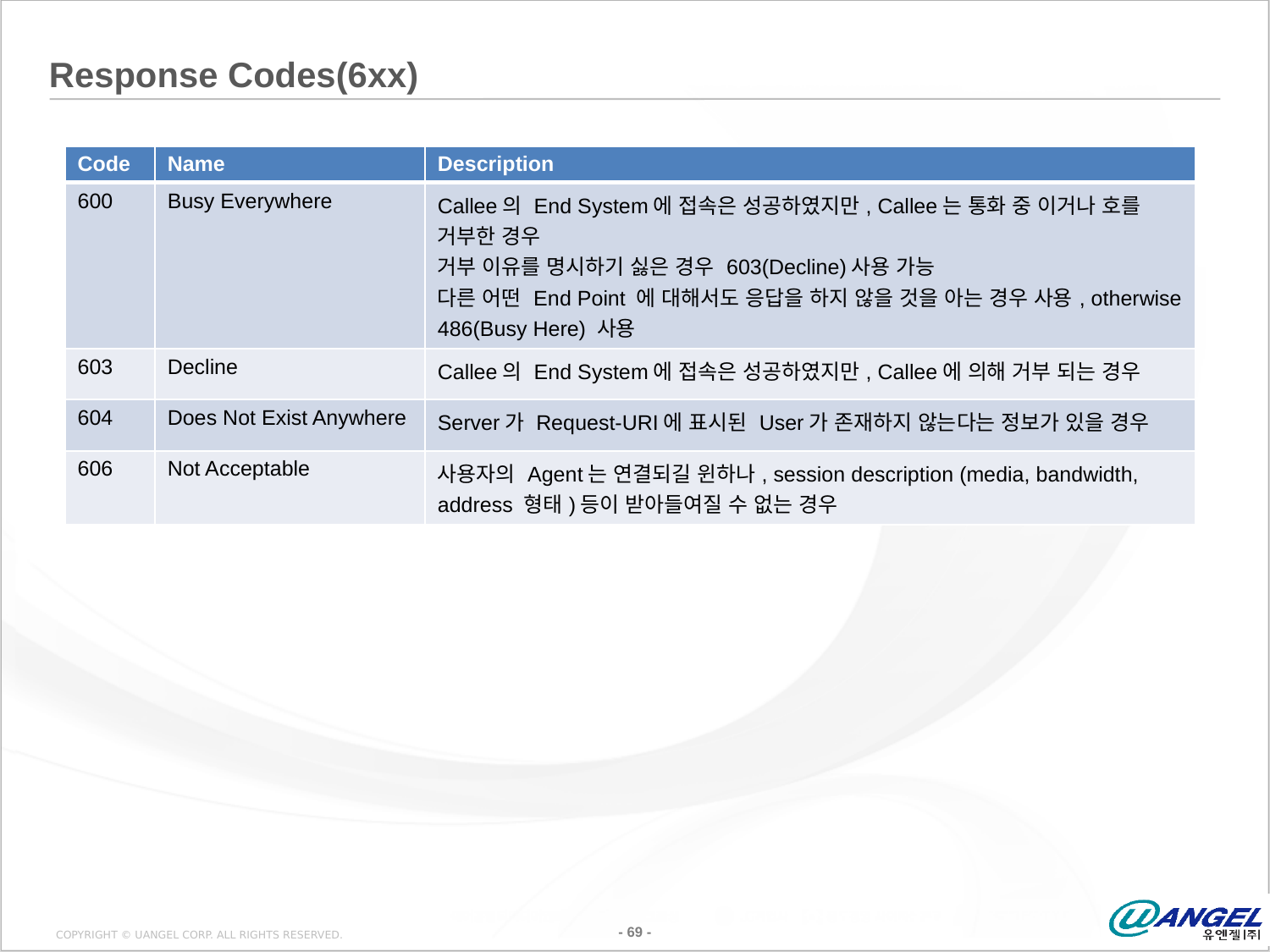

# Response Codes(6xx)
| Code | Name | Description |
| --- | --- | --- |
| 600 | Busy Everywhere | Callee의 End System에 접속은 성공하였지만, Callee는 통화 중 이거나 호를 거부한 경우 거부 이유를 명시하기 싫은 경우 603(Decline)사용 가능 다른 어떤 End Point 에 대해서도 응답을 하지 않을 것을 아는 경우 사용, otherwise 486(Busy Here) 사용 |
| 603 | Decline | Callee의 End System에 접속은 성공하였지만, Callee에 의해 거부 되는 경우 |
| 604 | Does Not Exist Anywhere | Server가 Request-URI에 표시된 User가 존재하지 않는다는 정보가 있을 경우 |
| 606 | Not Acceptable | 사용자의 Agent는 연결되길 윈하나, session description (media, bandwidth, address 형태)등이 받아들여질 수 없는 경우 |